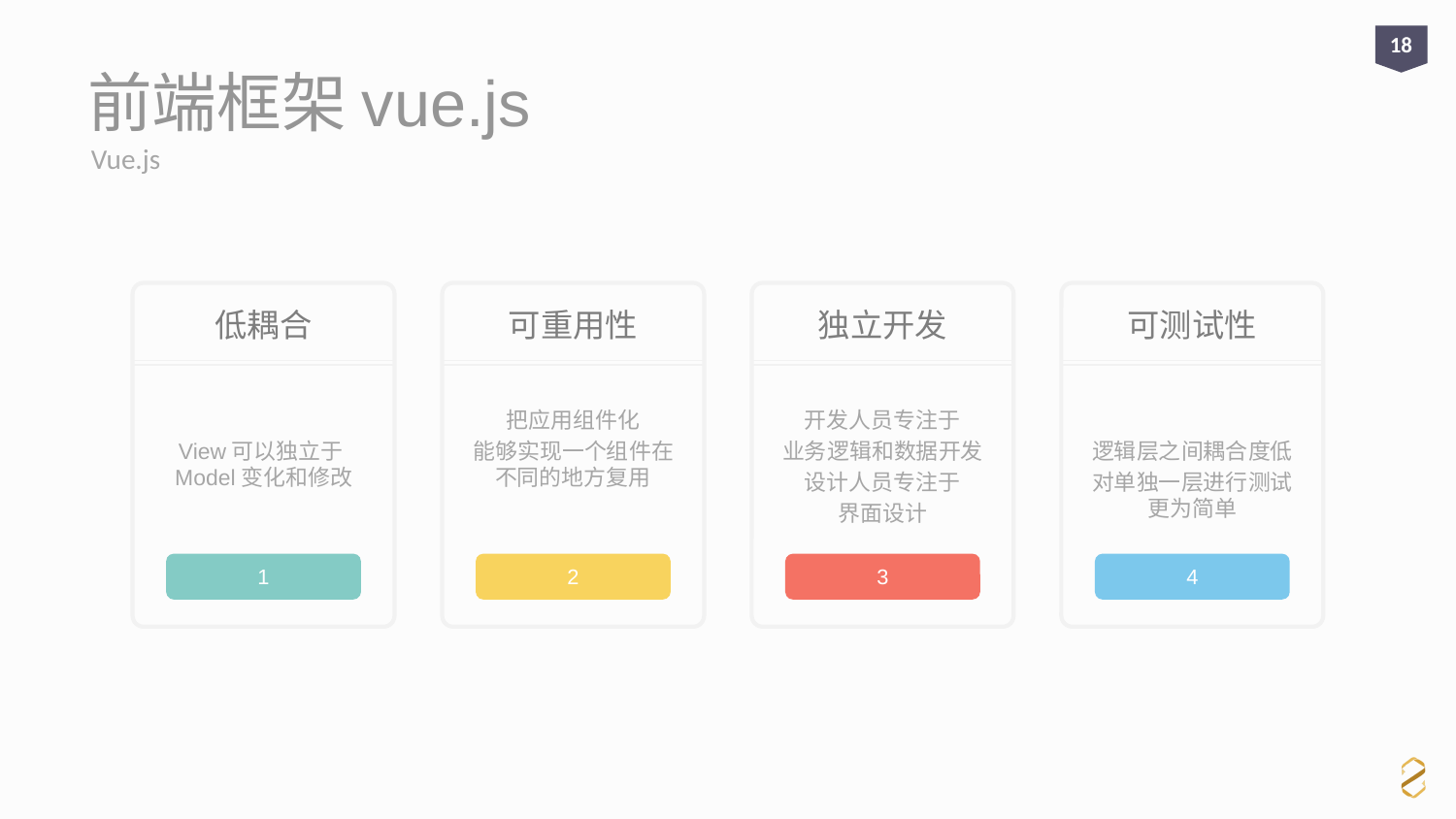

18
# 前端框架vue.js
Vue.js

低耦合

View可以独立于Model变化和修改
1

可重用性

把应用组件化
能够实现一个组件在不同的地方复用
2

独立开发

开发人员专注于
业务逻辑和数据开发
设计人员专注于
界面设计
3

可测试性

逻辑层之间耦合度低
对单独一层进行测试更为简单
4